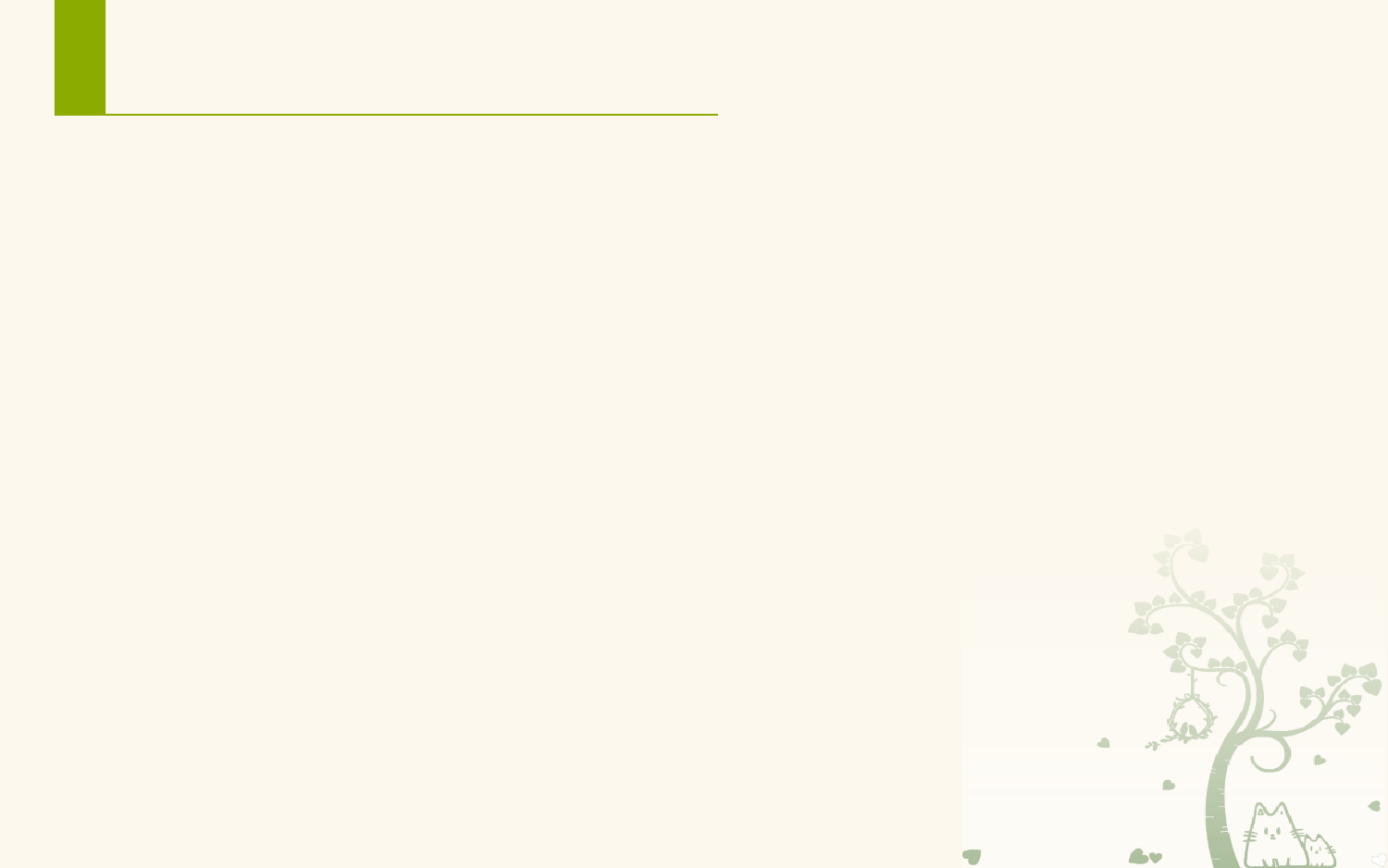

# 3.2.2 EditText控件（输入框）
重要属性和方法：
属性inputType,：用于将EditText设置为指定类型的输入组件，如手机号、密码、日期等。
属性hint：提示用户当前文本框要输入的内容是什么。使用android:hint=“    ”来提示用户，当用户点击文本框这些文字就会消失。
属性editable：设置是否可编辑，其值为“true”或“false”。
属性drawableLeft ：例如，drawableLeft="@drawable/icon"
方法EditText(Context context)：构造方法，创建文本编辑框对象。
方法getText()：获取文本编辑框的文本内容。
方法setText(CharSequence text)：设置文本编辑框的文本内容。
子控件AutoCompleteTextView:
自动完成文本框，它继承自EditText，可以根据用户输入的文本弹出一个智能提示的下拉列表，这样用户便可以选择相应的选项。